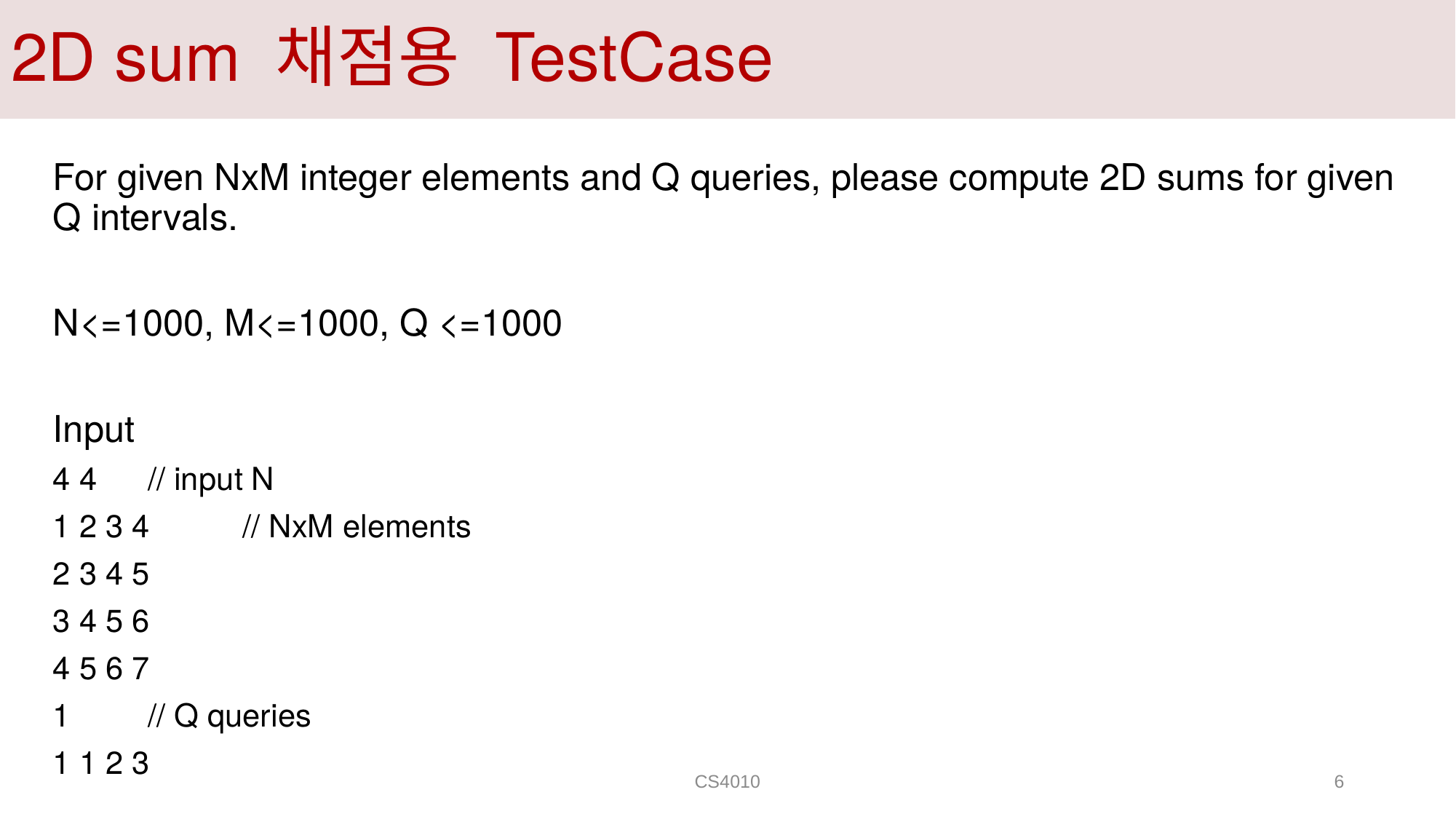

# 2D sum 채점용 TestCase
For given NxM integer elements and Q queries, please compute 2D sums for given Q intervals.

N<=1000, M<=1000, Q <=1000

Input
4 4 		// input N
1 2 3 4 	// NxM elements
2 3 4 5
3 4 5 6
4 5 6 7
1		// Q queries
1 1 2 3

CS4010
6